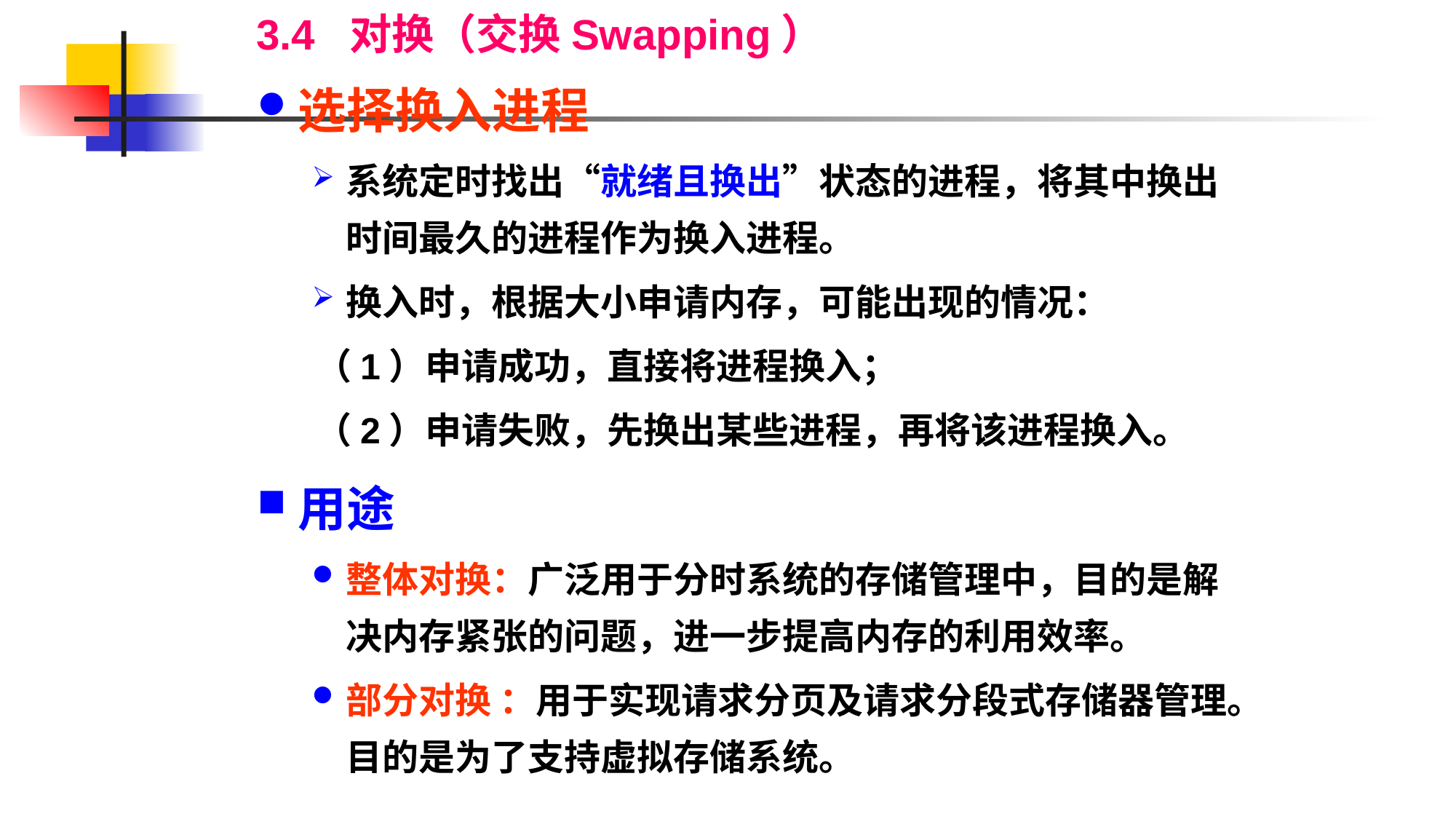

3.4  对换（交换Swapping）
选择换入进程
系统定时找出“就绪且换出”状态的进程，将其中换出时间最久的进程作为换入进程。
换入时，根据大小申请内存，可能出现的情况：
      （1）申请成功，直接将进程换入；
      （2）申请失败，先换出某些进程，再将该进程换入。
用途
整体对换：广泛用于分时系统的存储管理中，目的是解决内存紧张的问题，进一步提高内存的利用效率。
部分对换 ：用于实现请求分页及请求分段式存储器管理。目的是为了支持虚拟存储系统。